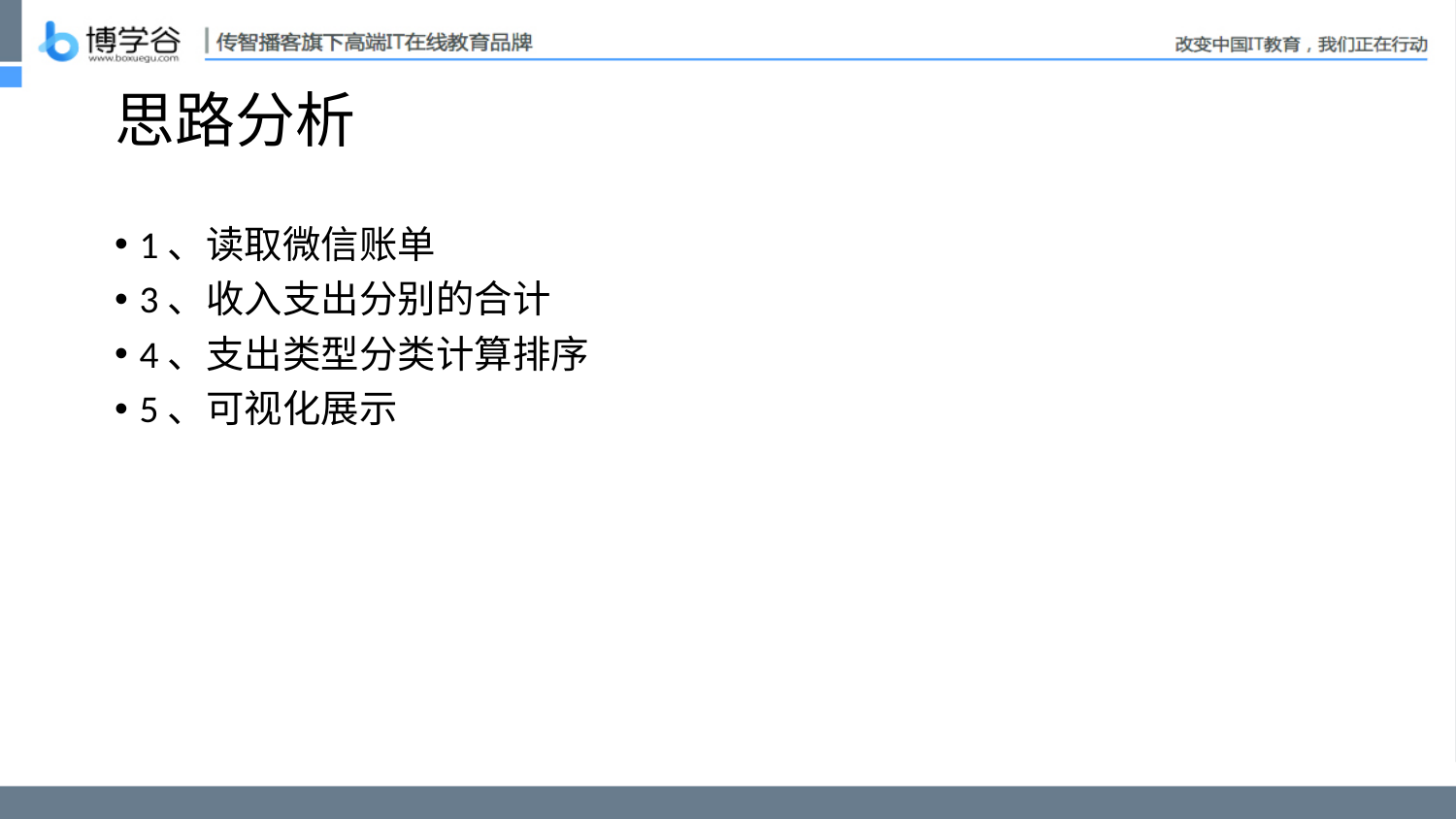

# 思路分析
1、读取微信账单
3、收入支出分别的合计
4、支出类型分类计算排序
5、可视化展示